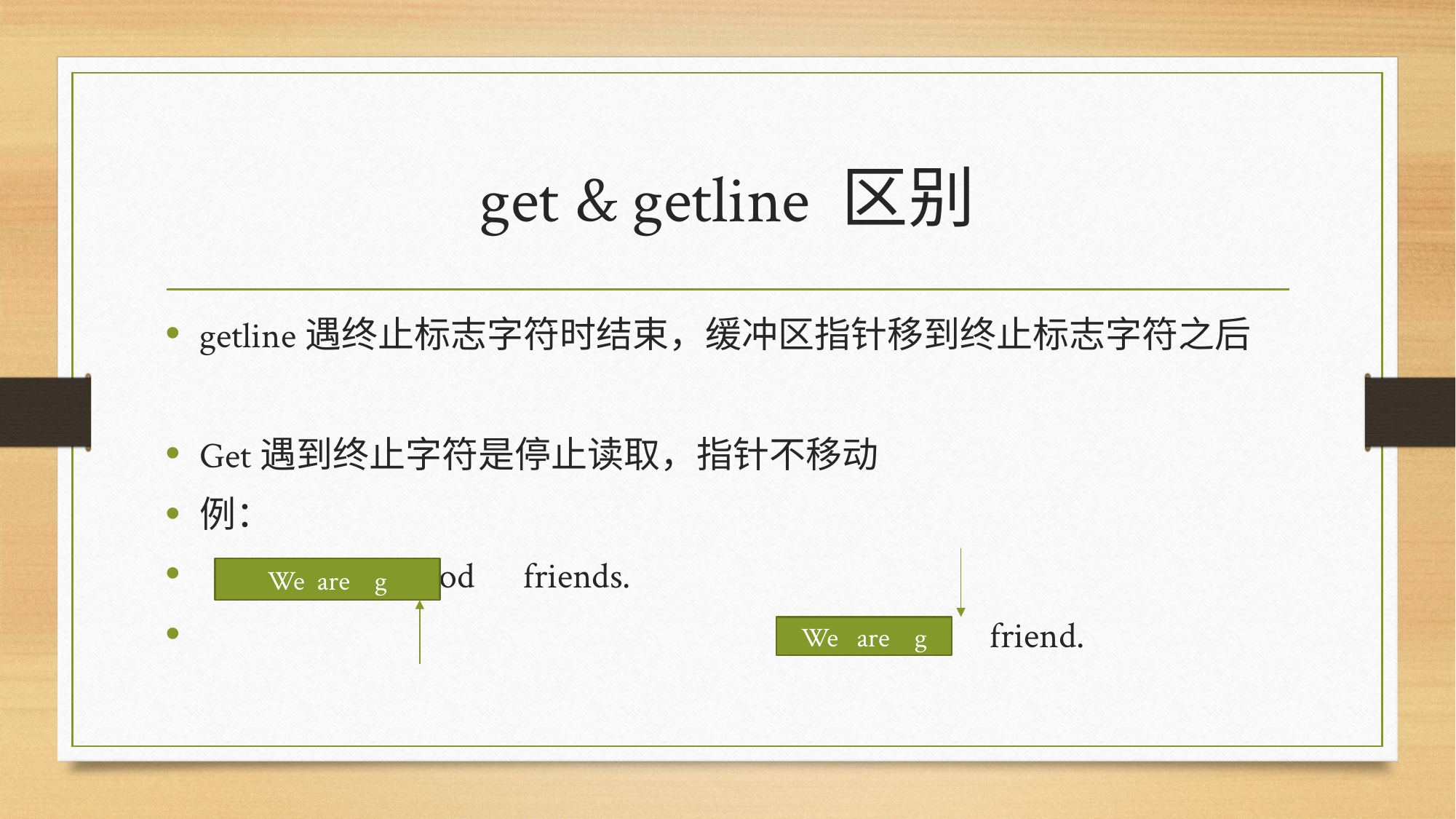

# get & getline 区别
getline遇终止标志字符时结束，缓冲区指针移到终止标志字符之后

Get遇到终止字符是停止读取，指针不移动
例：
                           ood      friends.
                                                                                    ood      friend.
We  are    g
We   are    g